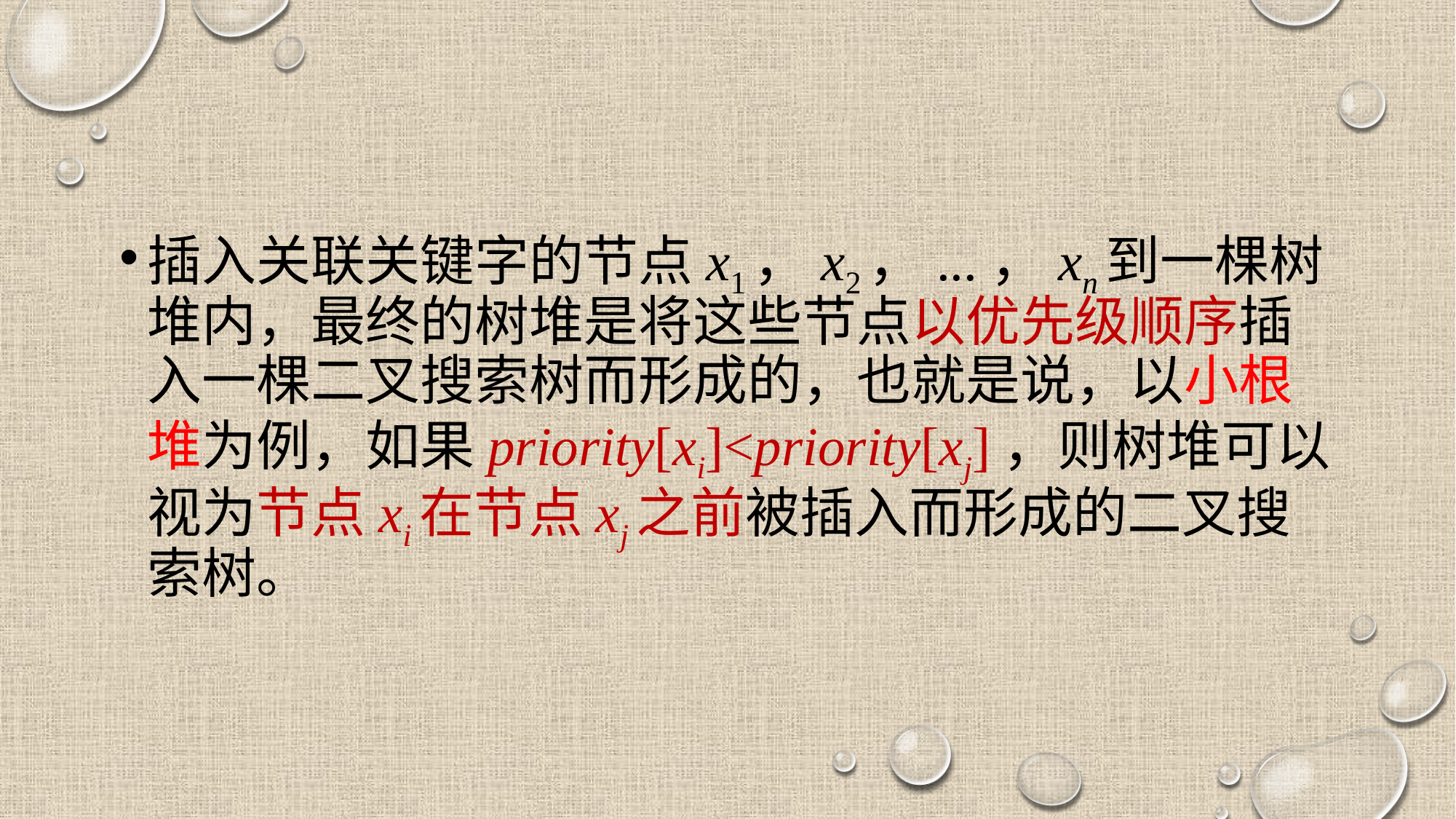

#
插入关联关键字的节点x1，x2，...，xn到一棵树堆内，最终的树堆是将这些节点以优先级顺序插入一棵二叉搜索树而形成的，也就是说，以小根堆为例，如果priority[xi]<priority[xj]，则树堆可以视为节点xi在节点xj之前被插入而形成的二叉搜索树。